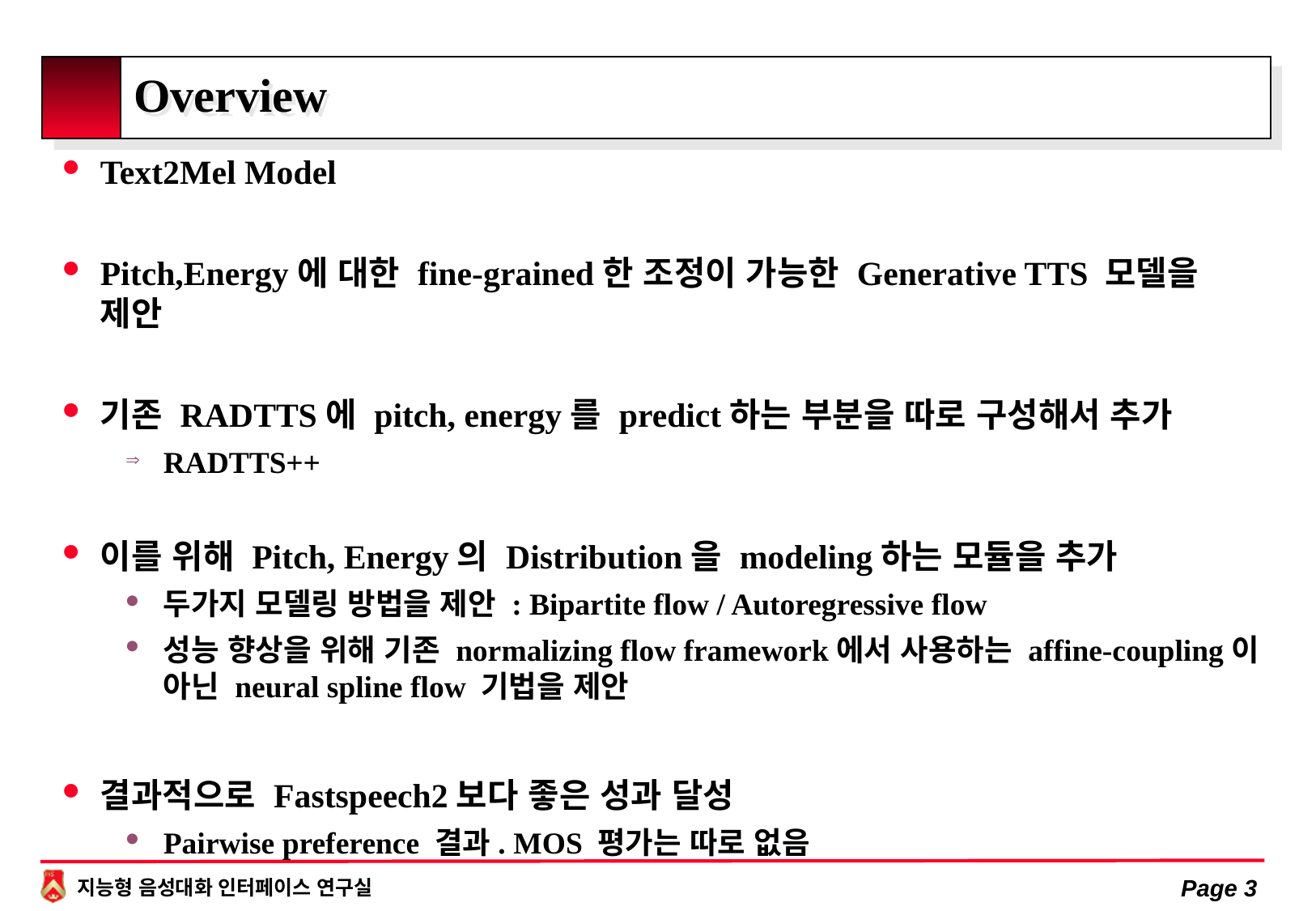

# Overview
Text2Mel Model

Pitch,Energy에 대한 fine-grained한 조정이 가능한 Generative TTS 모델을 제안

기존 RADTTS에 pitch, energy를 predict하는 부분을 따로 구성해서 추가
RADTTS++

이를 위해 Pitch, Energy의 Distribution을 modeling하는 모듈을 추가
두가지 모델링 방법을 제안 : Bipartite flow / Autoregressive flow
성능 향상을 위해 기존 normalizing flow framework에서 사용하는 affine-coupling이 아닌 neural spline flow 기법을 제안

결과적으로 Fastspeech2보다 좋은 성과 달성
Pairwise preference 결과. MOS 평가는 따로 없음

Page 3